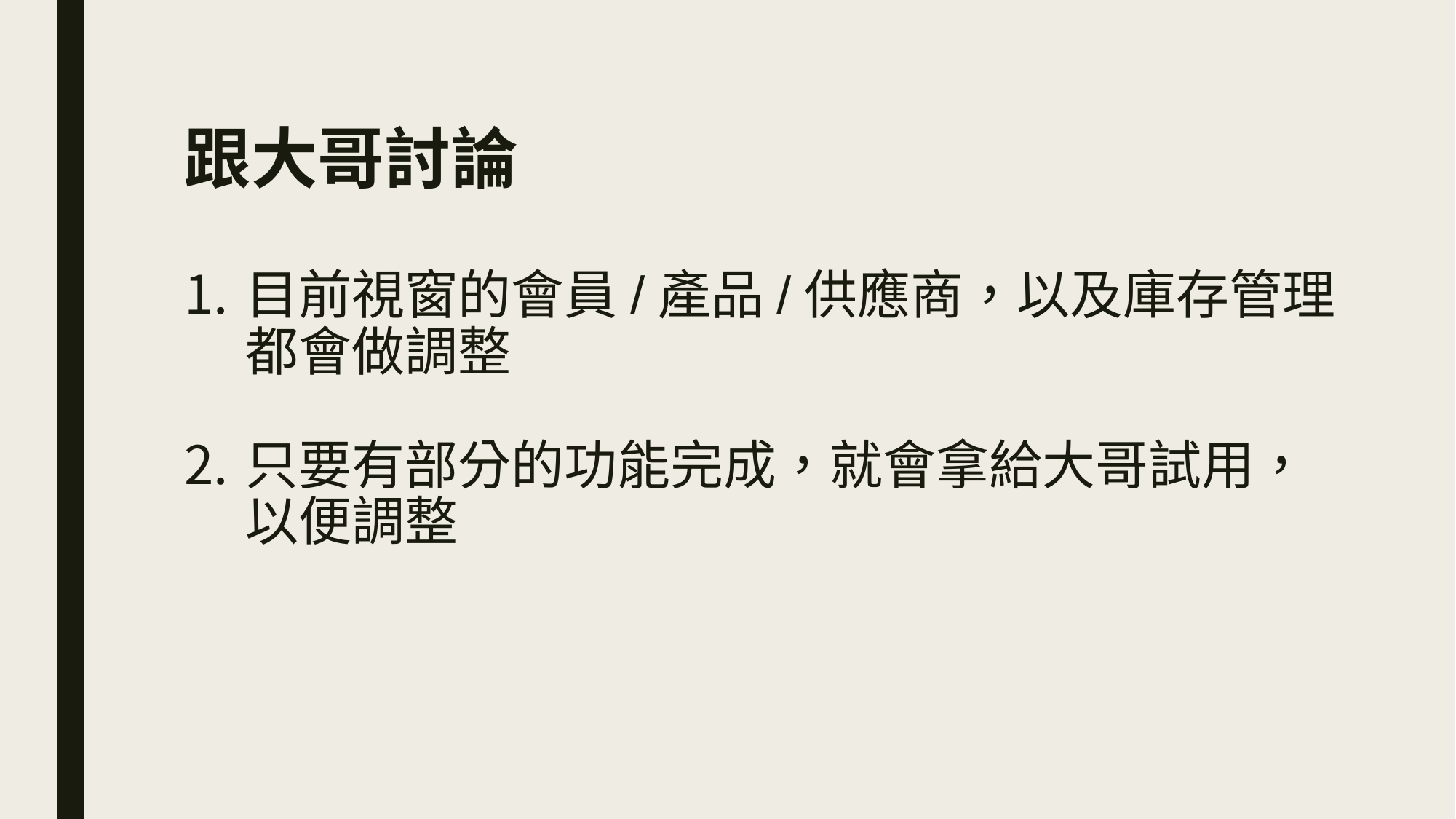

跟大哥討論

目前視窗的會員/產品/供應商，以及庫存管理都會做調整

只要有部分的功能完成，就會拿給大哥試用，以便調整